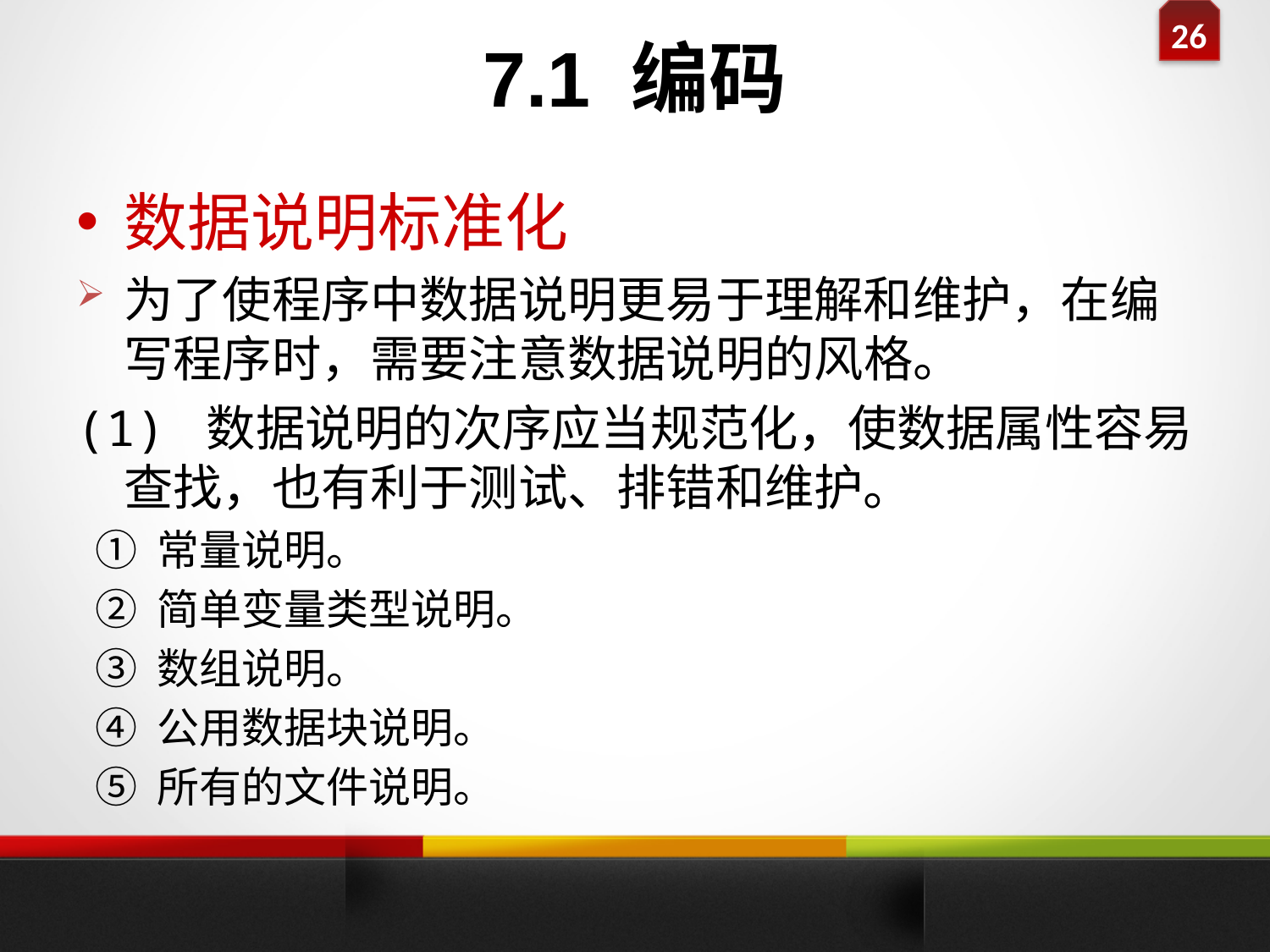

7.1 编码
#
数据说明标准化
为了使程序中数据说明更易于理解和维护，在编写程序时，需要注意数据说明的风格。
(1) 数据说明的次序应当规范化，使数据属性容易查找，也有利于测试、排错和维护。
  ① 常量说明。
  ② 简单变量类型说明。
  ③ 数组说明。
  ④ 公用数据块说明。
  ⑤ 所有的文件说明。